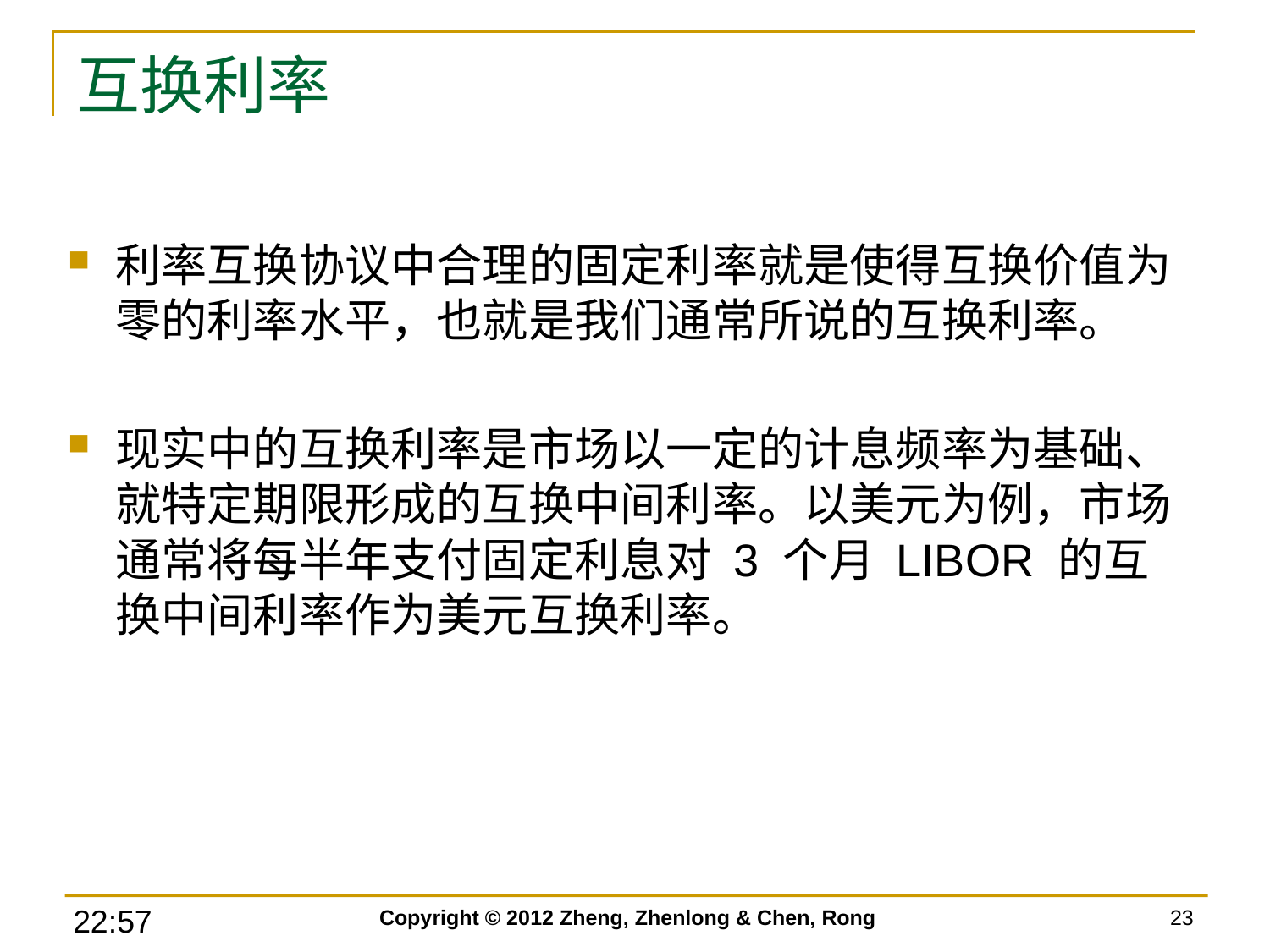

# 互换利率

利率互换协议中合理的固定利率就是使得互换价值为零的利率水平，也就是我们通常所说的互换利率。

现实中的互换利率是市场以一定的计息频率为基础、就特定期限形成的互换中间利率。以美元为例，市场通常将每半年支付固定利息对 3 个月 LIBOR 的互换中间利率作为美元互换利率。
Copyright © 2012 Zheng, Zhenlong & Chen, Rong
23